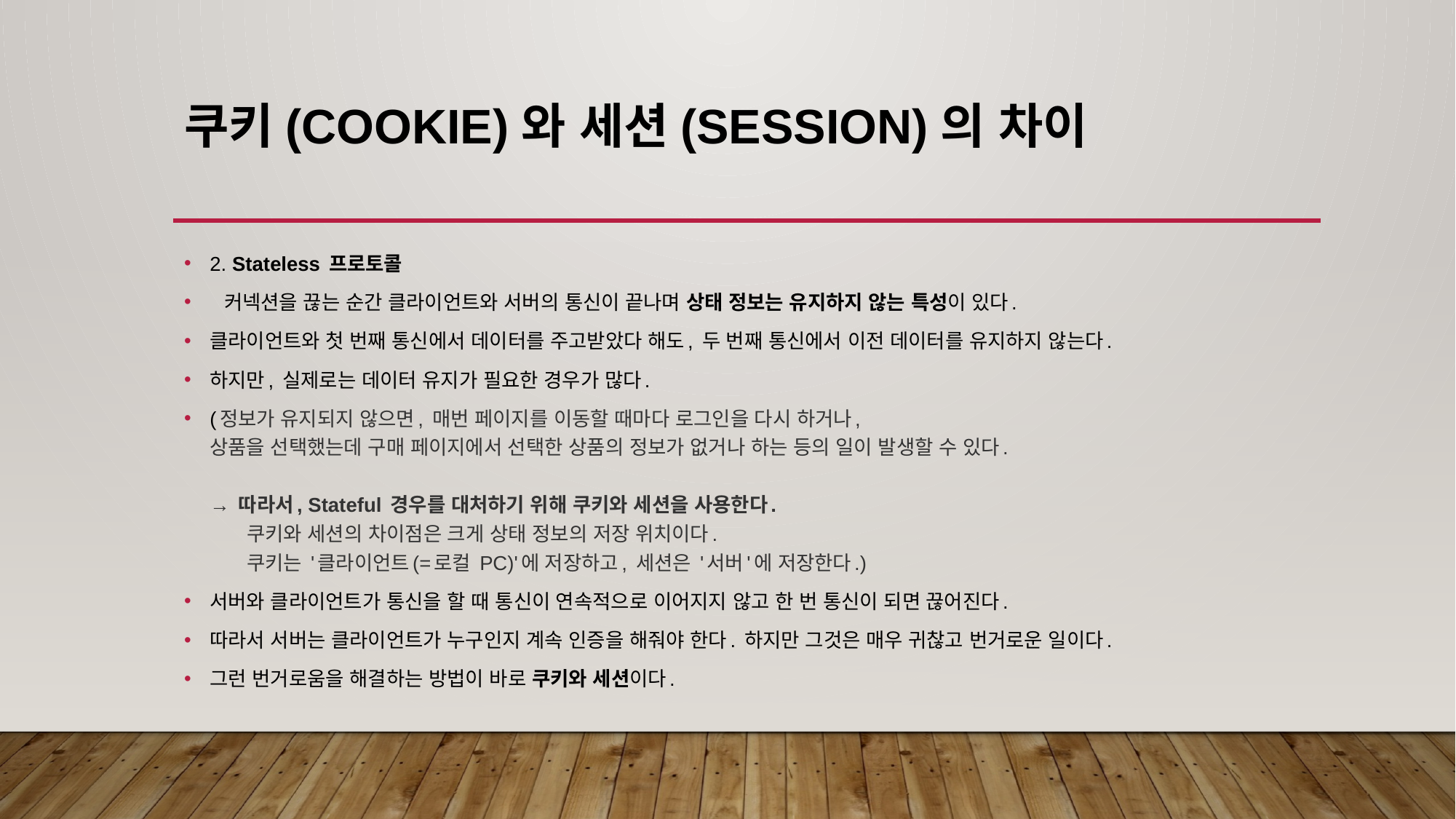

# 쿠키(Cookie)와 세션(Session)의 차이
2. Stateless 프로토콜
  커넥션을 끊는 순간 클라이언트와 서버의 통신이 끝나며 상태 정보는 유지하지 않는 특성이 있다.
클라이언트와 첫 번째 통신에서 데이터를 주고받았다 해도, 두 번째 통신에서 이전 데이터를 유지하지 않는다.
하지만, 실제로는 데이터 유지가 필요한 경우가 많다.
(정보가 유지되지 않으면, 매번 페이지를 이동할 때마다 로그인을 다시 하거나,
상품을 선택했는데 구매 페이지에서 선택한 상품의 정보가 없거나 하는 등의 일이 발생할 수 있다.
→ 따라서, Stateful 경우를 대처하기 위해 쿠키와 세션을 사용한다.
      쿠키와 세션의 차이점은 크게 상태 정보의 저장 위치이다.
      쿠키는 '클라이언트(=로컬 PC)'에 저장하고, 세션은 '서버'에 저장한다.)
서버와 클라이언트가 통신을 할 때 통신이 연속적으로 이어지지 않고 한 번 통신이 되면 끊어진다.
따라서 서버는 클라이언트가 누구인지 계속 인증을 해줘야 한다. 하지만 그것은 매우 귀찮고 번거로운 일이다.
그런 번거로움을 해결하는 방법이 바로 쿠키와 세션이다.